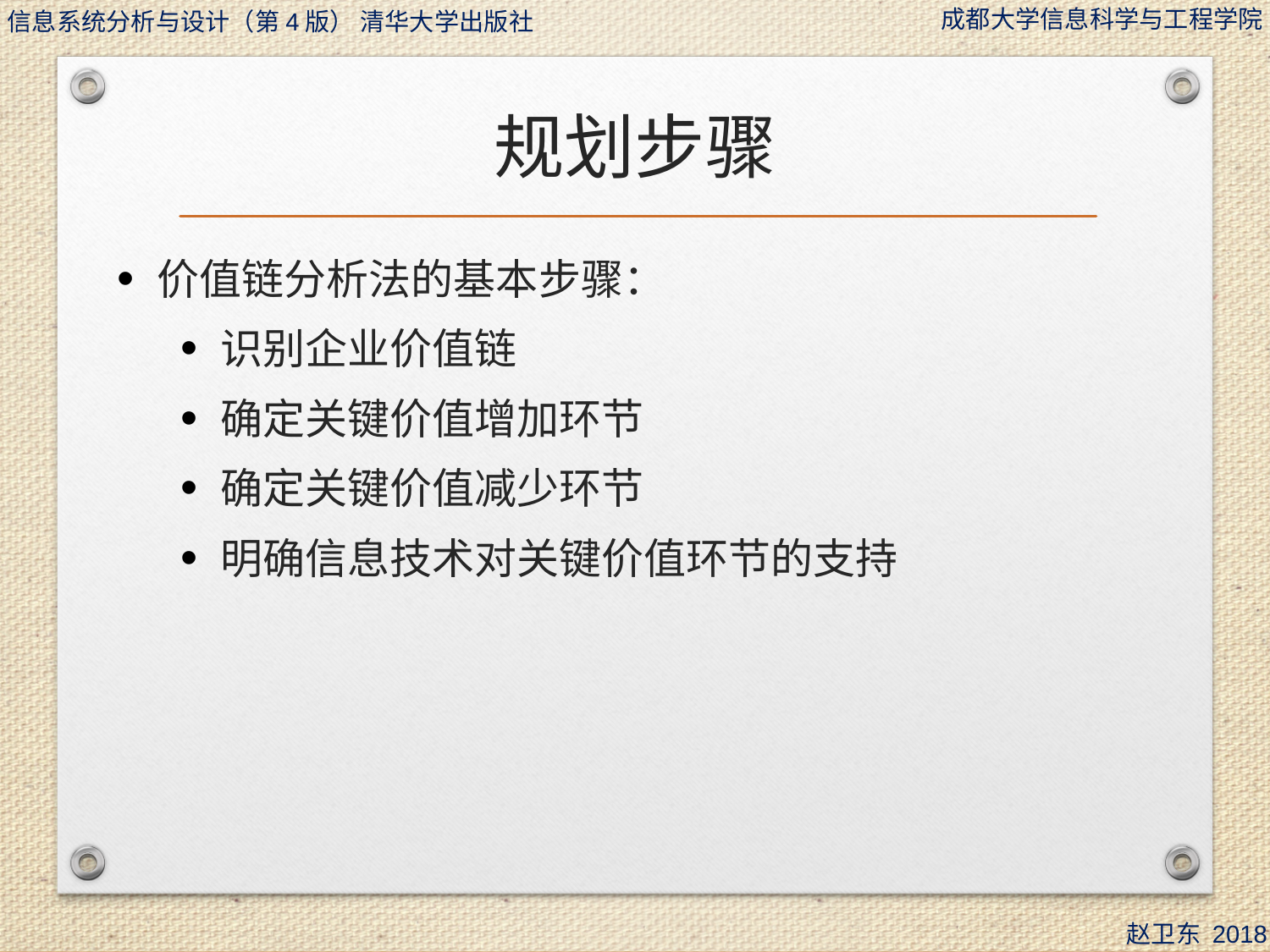

# 规划步骤
价值链分析法的基本步骤：
识别企业价值链
确定关键价值增加环节
确定关键价值减少环节
明确信息技术对关键价值环节的支持